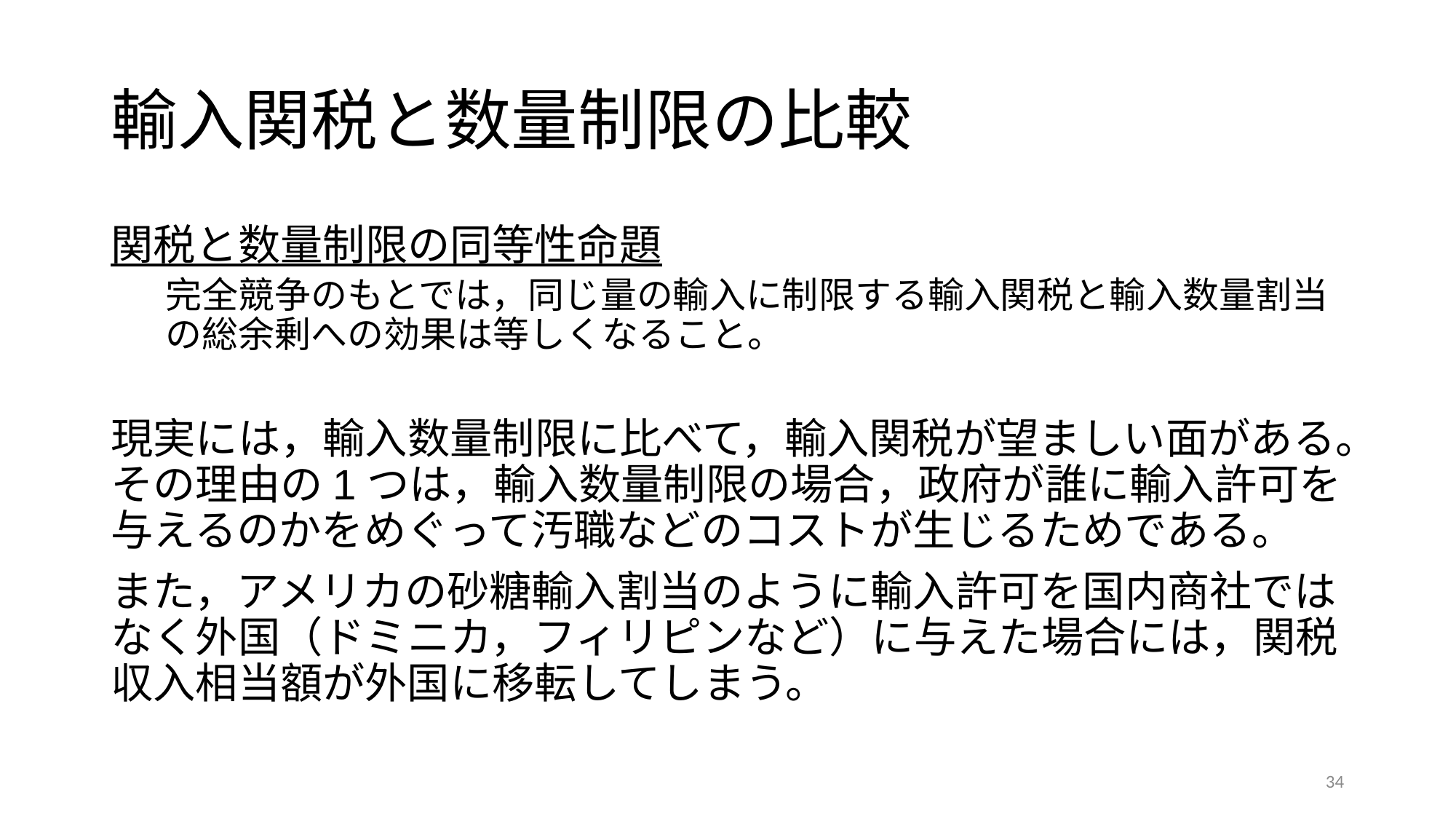

# 輸入関税と数量制限の比較
関税と数量制限の同等性命題
完全競争のもとでは，同じ量の輸入に制限する輸入関税と輸入数量割当の総余剰への効果は等しくなること。

現実には，輸入数量制限に比べて，輸入関税が望ましい面がある。その理由の1つは，輸入数量制限の場合，政府が誰に輸入許可を与えるのかをめぐって汚職などのコストが生じるためである。
また，アメリカの砂糖輸入割当のように輸入許可を国内商社ではなく外国（ドミニカ，フィリピンなど）に与えた場合には，関税収入相当額が外国に移転してしまう。
34